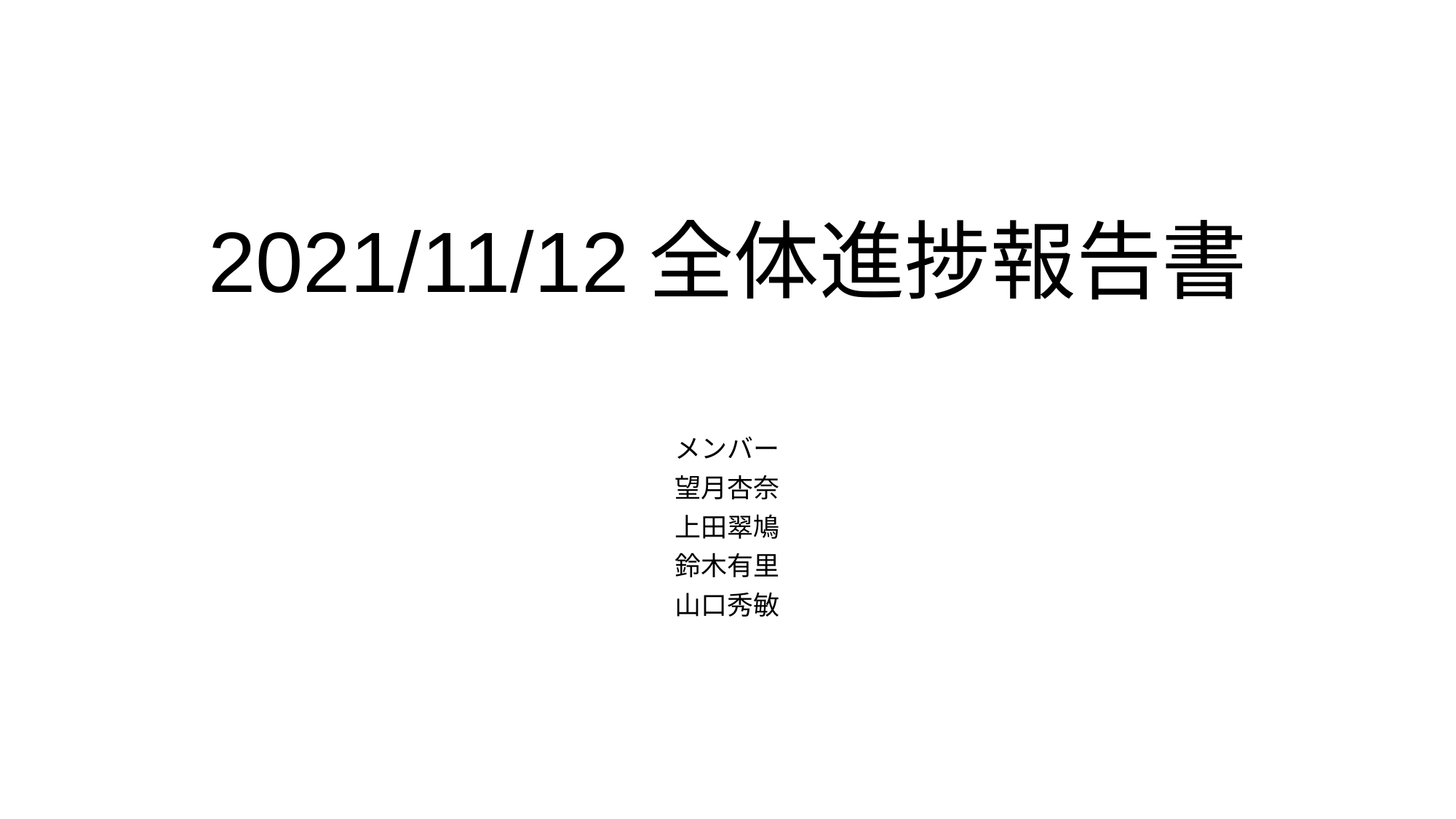

# 2021/11/12全体進捗報告書
メンバー
望月杏奈
上田翠鳩
鈴木有里
山口秀敏